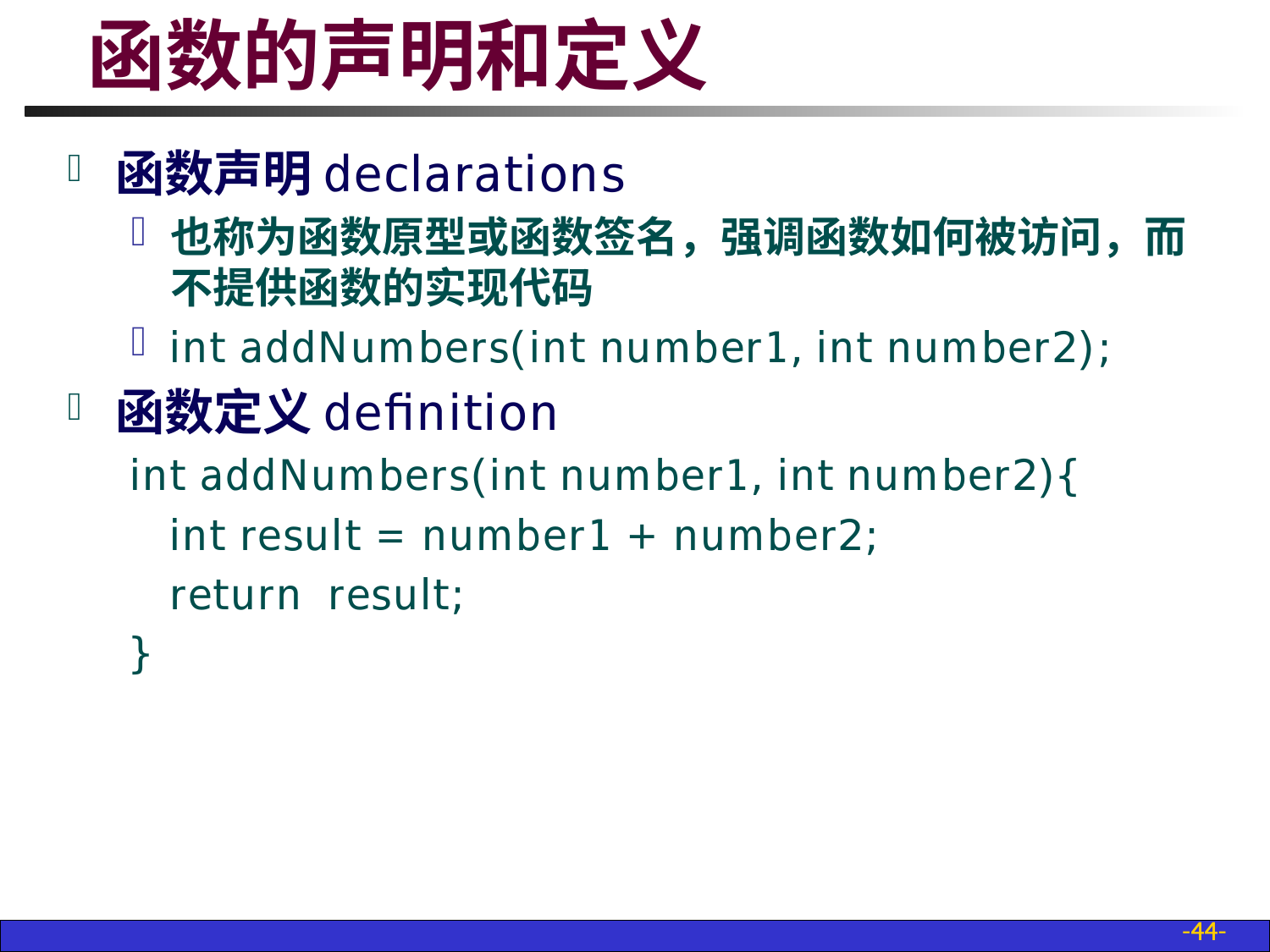

# 函数的声明和定义
函数声明declarations
也称为函数原型或函数签名，强调函数如何被访问，而不提供函数的实现代码
int addNumbers(int number1, int number2);
函数定义definition
int addNumbers(int number1, int number2){
	int result = number1 + number2;
	return  result;
}
-44-